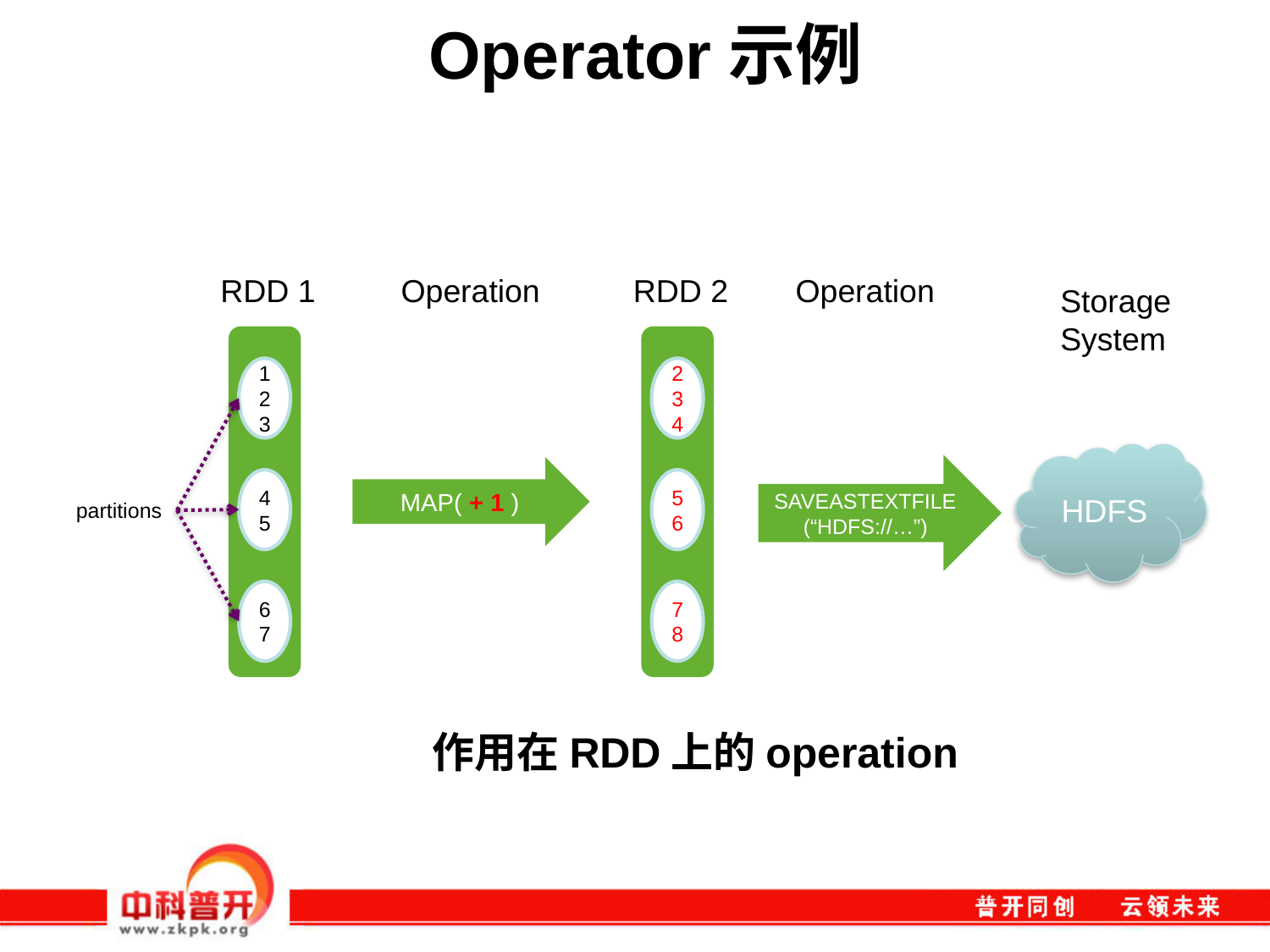

# Operator示例
RDD 1
Operation
RDD 2
Operation
Storage System

1
2
3
4
5
6
7

2
3
4
5
6
7
8
HDFS
saveASTEXTFILE(“HDFS://…”)
map( + 1 )
partitions
作用在RDD上的operation